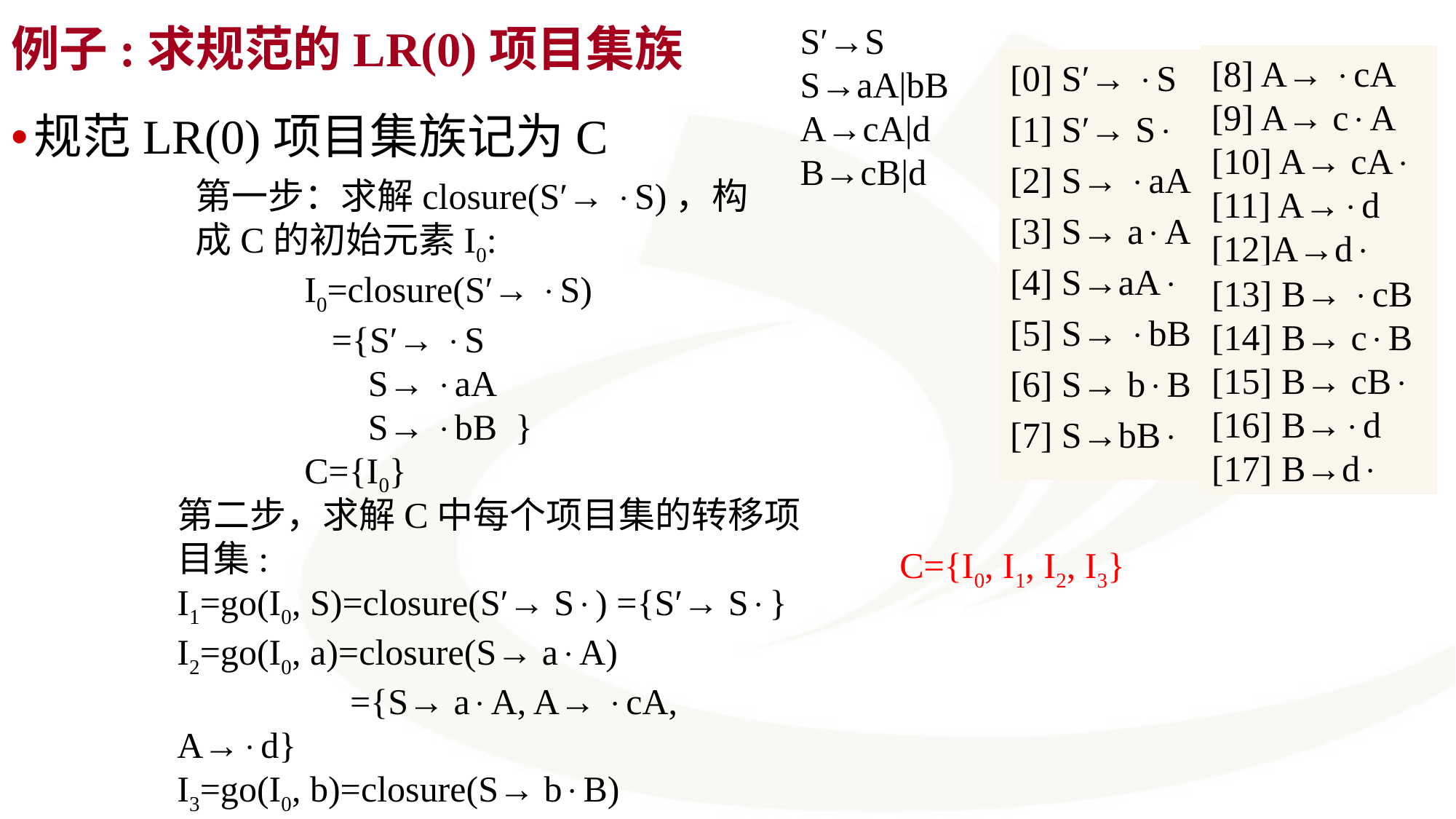

例子:求规范的LR(0)项目集族
S′→S
S→aA|bB
A→cA|d
B→cB|d
[8] A→ ⋅cA
[9] A→ c⋅A
[10] A→ cA⋅
[11] A→⋅d
[12]A→d⋅
[0] S′→ ⋅S
[1] S′→ S⋅
[2] S→ ⋅aA
[3] S→ a⋅A
[4] S→aA⋅
[5] S→ ⋅bB
[6] S→ b⋅B
[7] S→bB⋅
规范LR(0)项目集族记为C
第一步：求解closure(S′→ ⋅S)，构成C的初始元素I0:
I0=closure(S′→ ⋅S)
   ={S′→ ⋅S
       S→ ⋅aA
       S→ ⋅bB  }
C={I0}
[13] B→ ⋅cB
[14] B→ c⋅B
[15] B→ cB⋅
[16] B→⋅d
[17] B→d⋅
第二步，求解C中每个项目集的转移项目集:
I1=go(I0, S)=closure(S′→ S⋅) ={S′→ S⋅}
I2=go(I0, a)=closure(S→ a⋅A)
                   ={S→ a⋅A, A→ ⋅cA, A→⋅d}
I3=go(I0, b)=closure(S→ b⋅B)
                   ={S→ b⋅B, B→ ⋅cB, B→⋅d}
C={I0, I1, I2, I3}
54